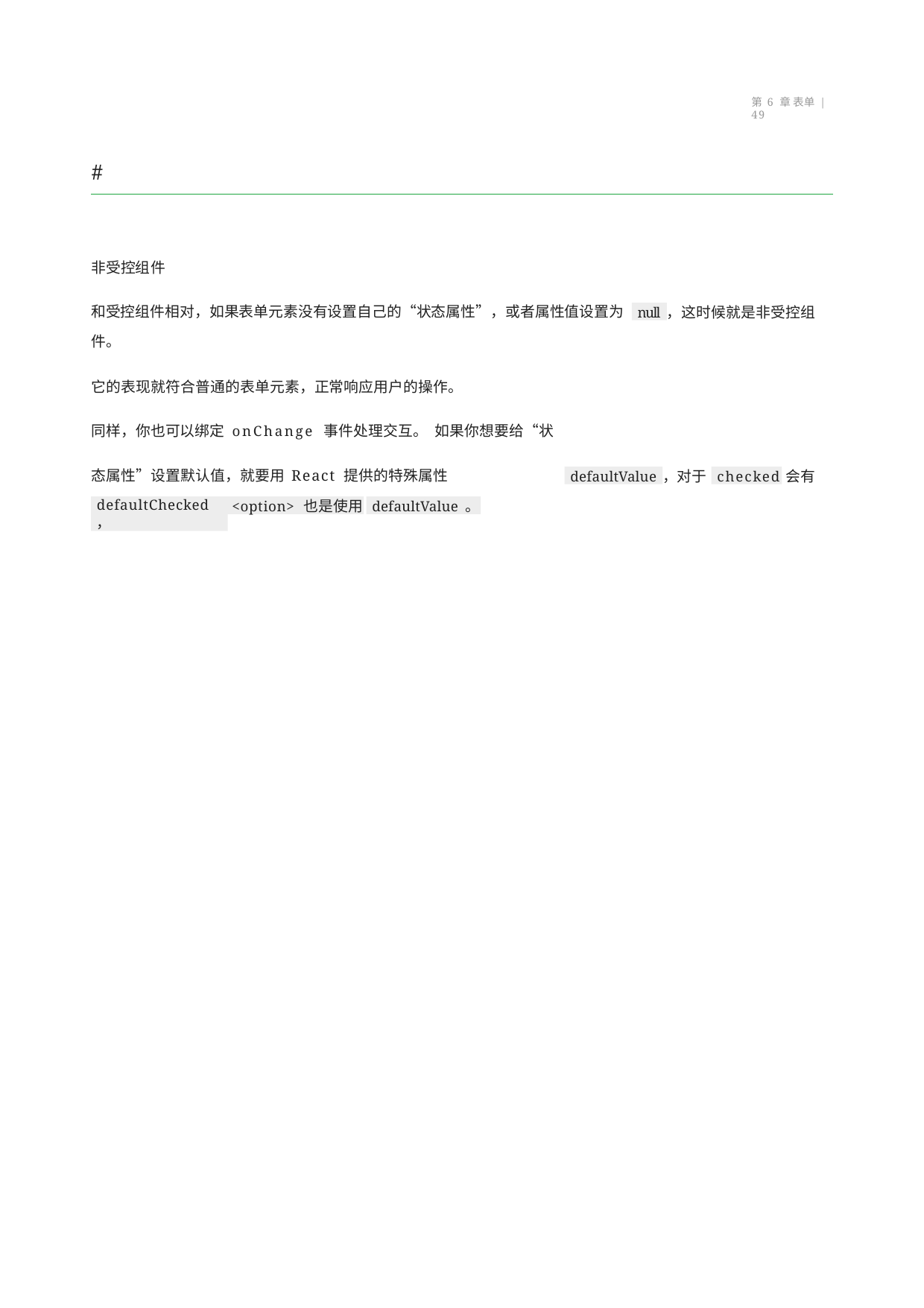

第 6 章 表单 | 49
#

非受控组件
和受控组件相对，如果表单元素没有设置自己的“状态属性”，或者属性值设置为  件。
null
，这时候就是非受控组
它的表现就符合普通的表单元素，正常响应用户的操作。
同样，你也可以绑定 onChange 事件处理交互。  如果你想要给“状态属性”设置默认值，就要用 React 提供的特殊属性
defaultValue
checked
，对于
会有
defaultChecked ，
<option> 也是使用
defaultValue 。